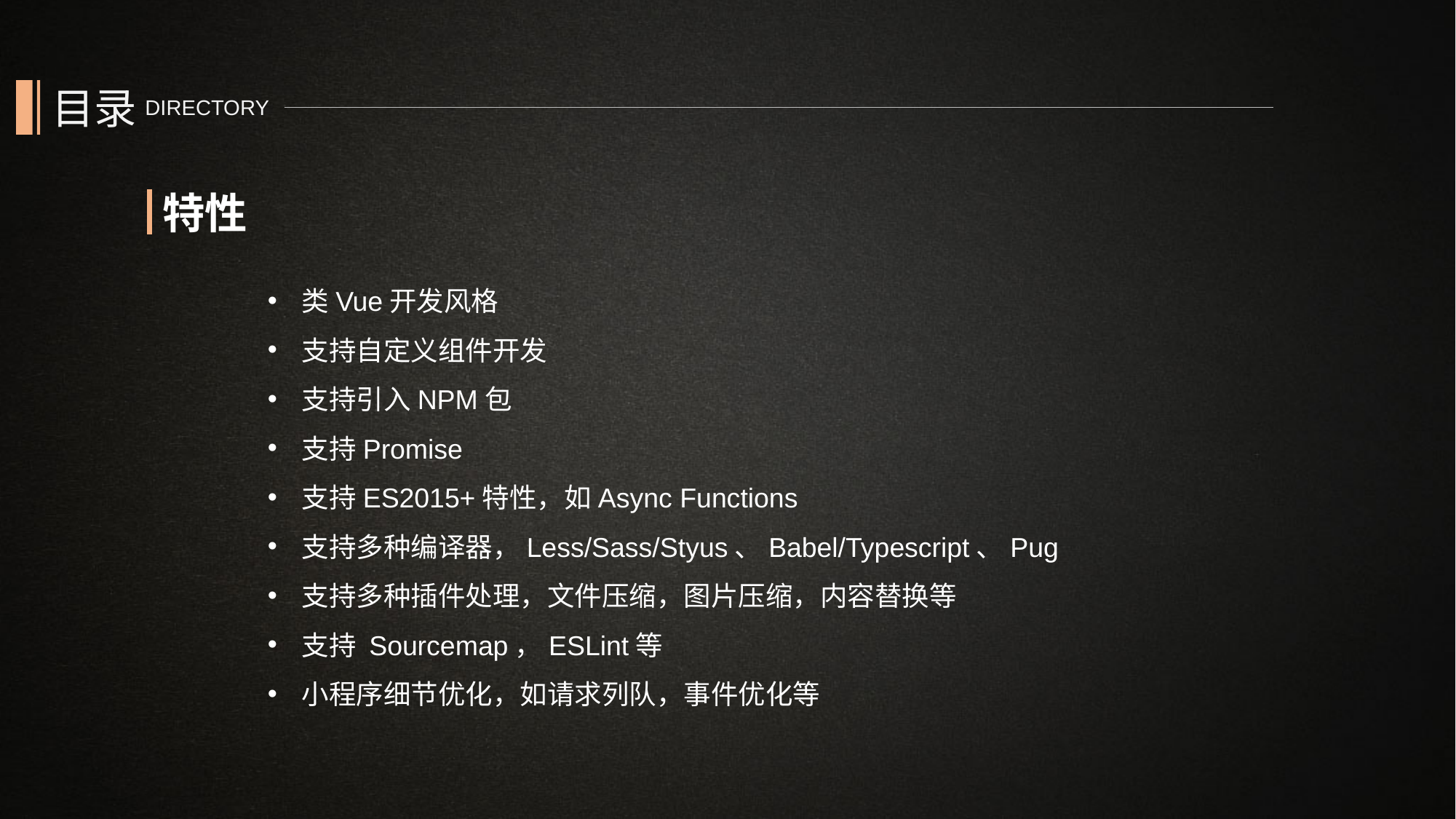

目录
DIRECTORY

特性

类Vue开发风格
支持自定义组件开发
支持引入NPM包
支持Promise
支持ES2015+特性，如Async Functions
支持多种编译器，Less/Sass/Styus、Babel/Typescript、Pug
支持多种插件处理，文件压缩，图片压缩，内容替换等
支持 Sourcemap，ESLint等
小程序细节优化，如请求列队，事件优化等